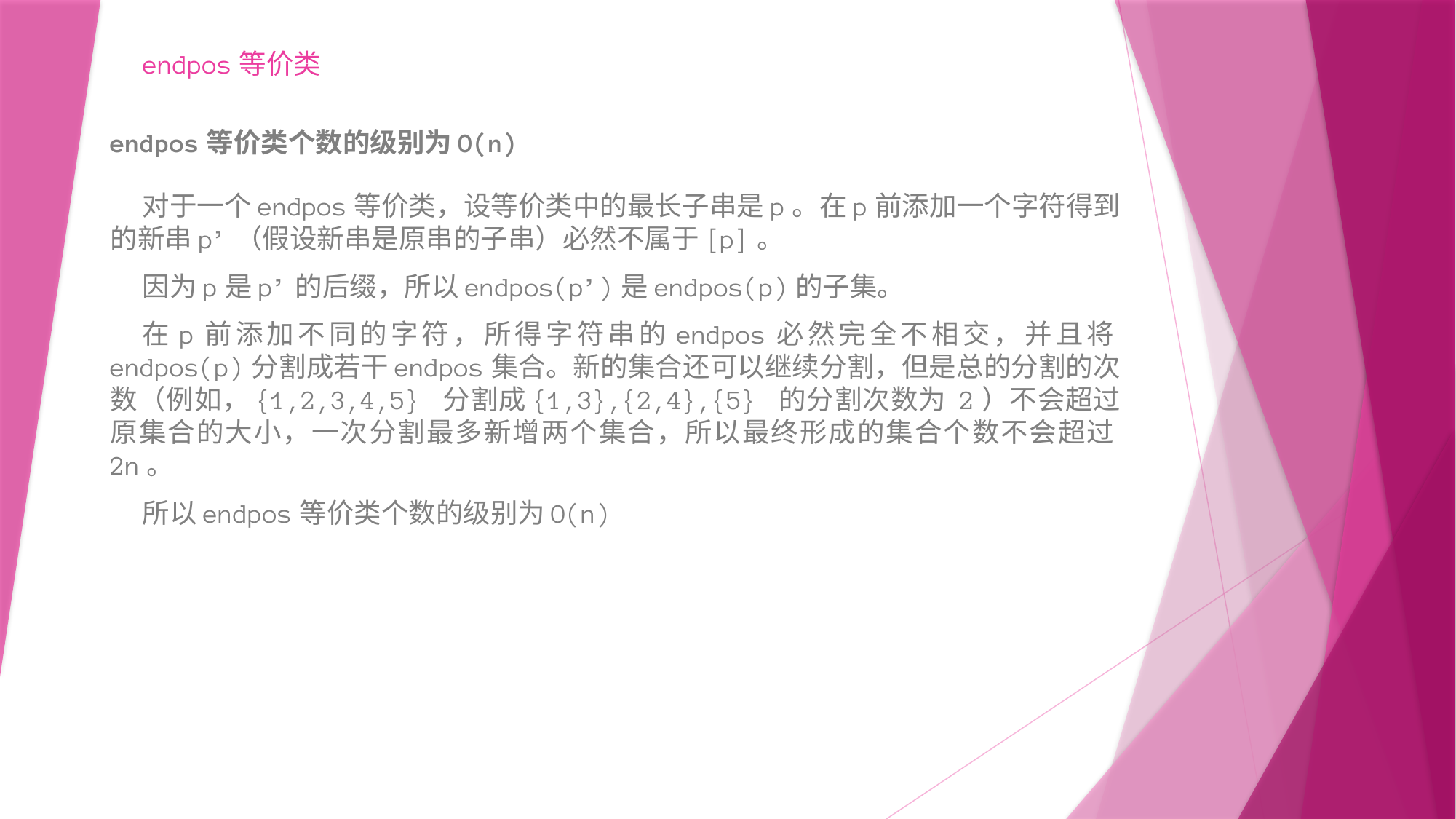

# endpos等价类
endpos等价类个数的级别为O(n)
对于一个endpos等价类，设等价类中的最长子串是p。在p前添加一个字符得到的新串p’（假设新串是原串的子串）必然不属于[p]。
因为p是p’的后缀，所以endpos(p’)是endpos(p)的子集。
在p前添加不同的字符，所得字符串的endpos必然完全不相交，并且将endpos(p)分割成若干endpos集合。新的集合还可以继续分割，但是总的分割的次数（例如，{1,2,3,4,5} 分割成{1,3},{2,4},{5} 的分割次数为 2）不会超过原集合的大小，一次分割最多新增两个集合，所以最终形成的集合个数不会超过2n。
所以endpos等价类个数的级别为O(n)